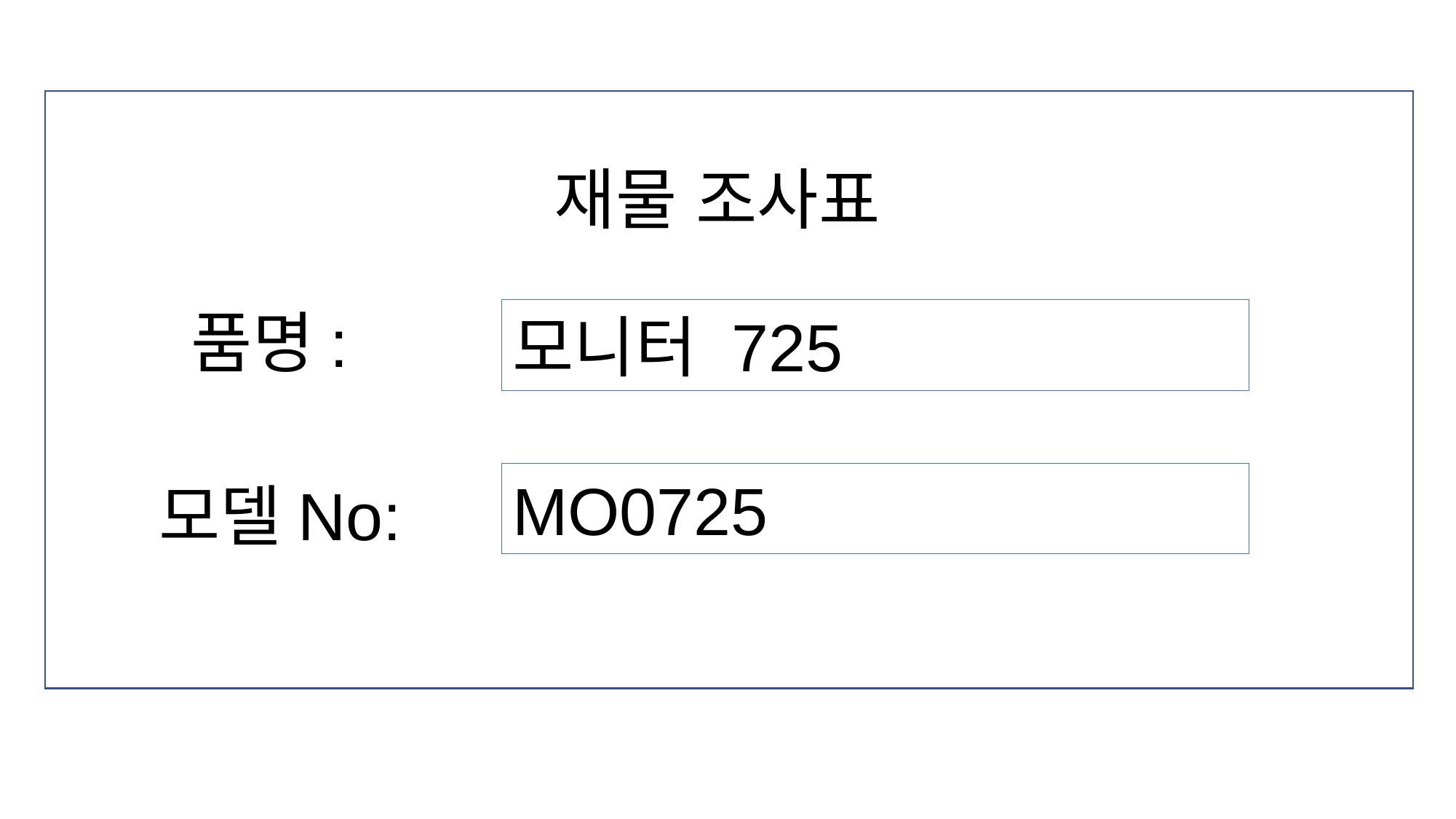

재물 조사표
품명:
모니터 725
MO0725
모델No: